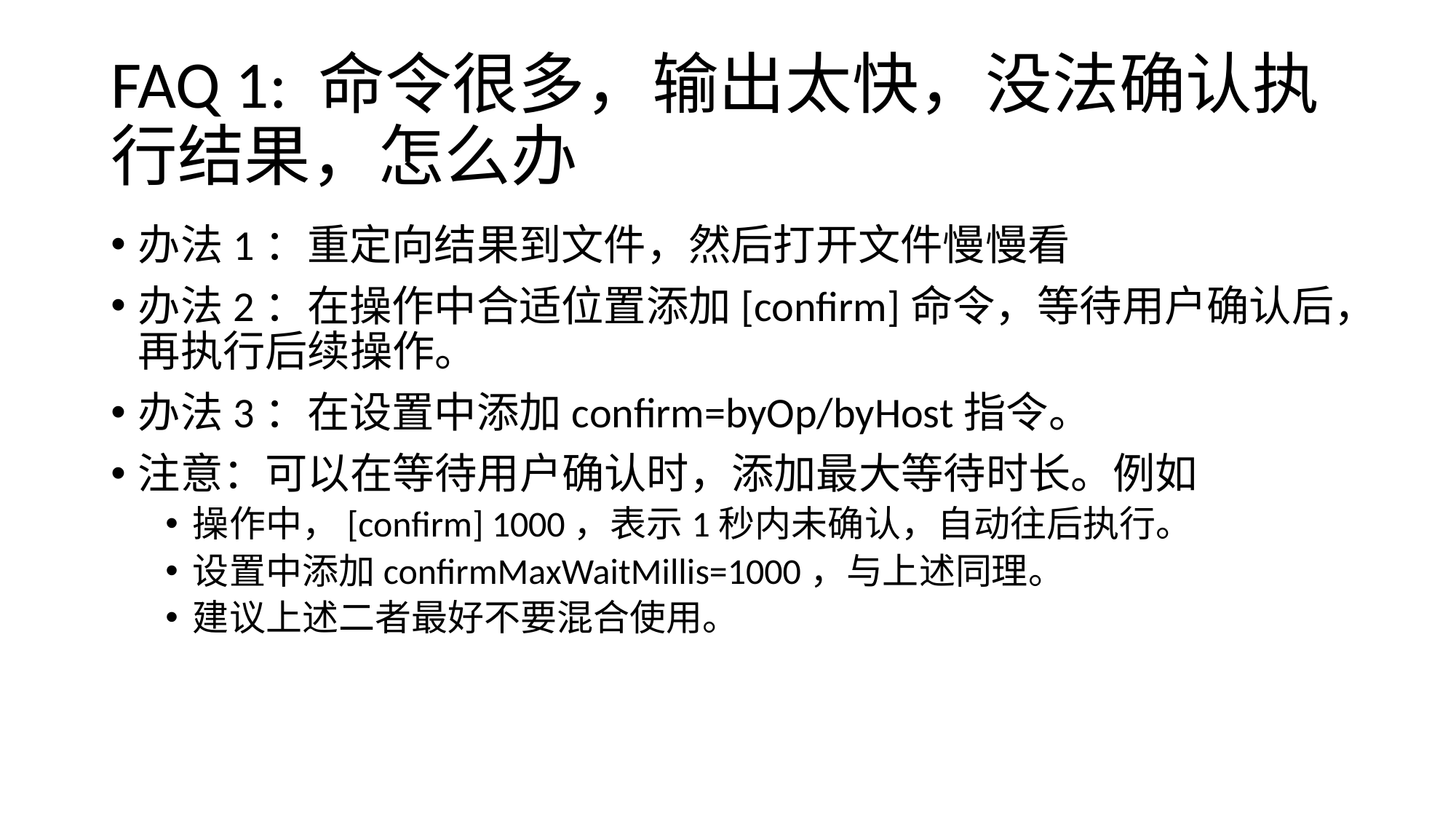

# FAQ 1: 命令很多，输出太快，没法确认执行结果，怎么办
办法1：重定向结果到文件，然后打开文件慢慢看
办法2：在操作中合适位置添加[confirm]命令，等待用户确认后，再执行后续操作。
办法3：在设置中添加confirm=byOp/byHost指令。
注意：可以在等待用户确认时，添加最大等待时长。例如
操作中，[confirm] 1000，表示1秒内未确认，自动往后执行。
设置中添加confirmMaxWaitMillis=1000，与上述同理。
建议上述二者最好不要混合使用。